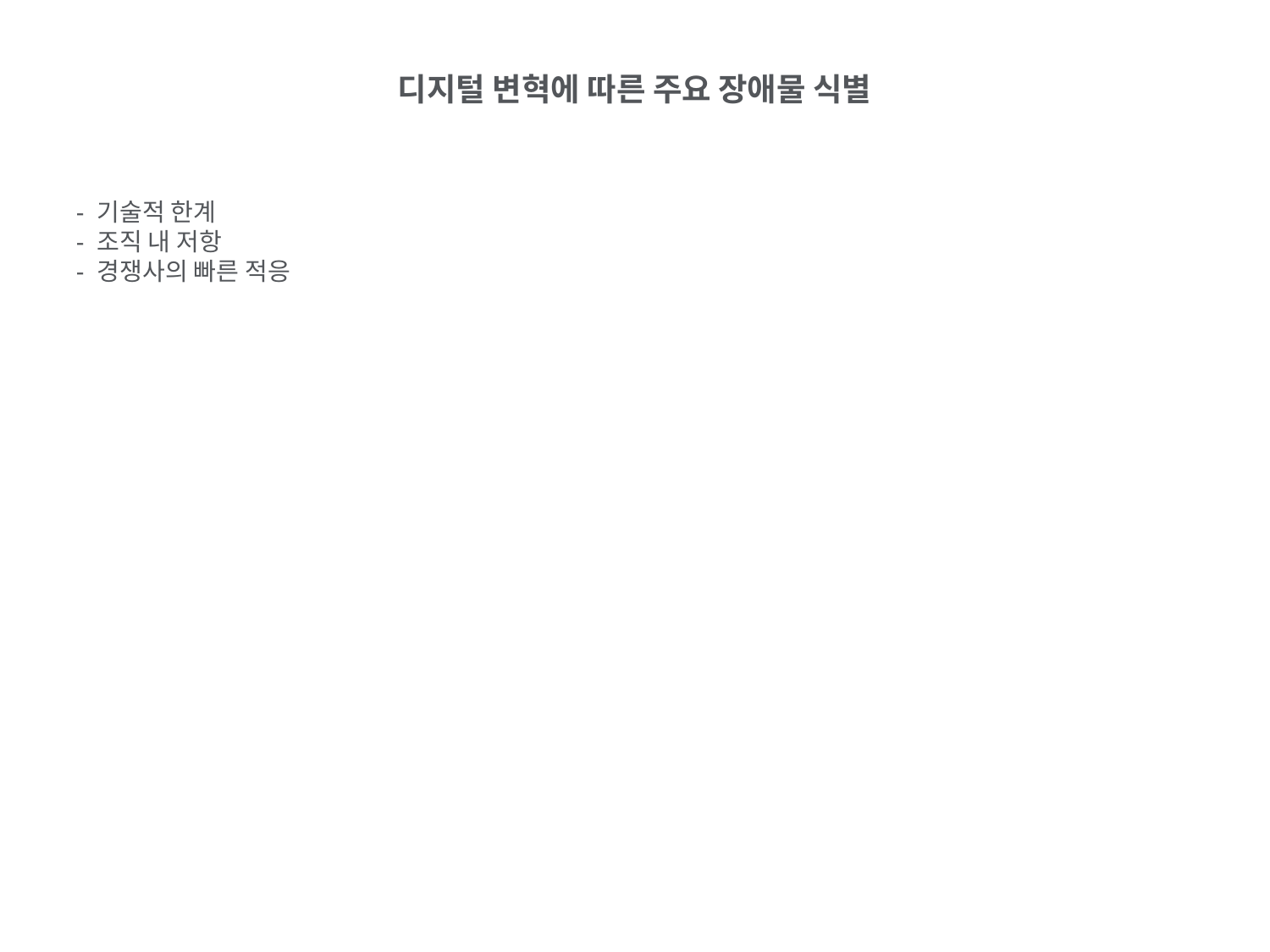

디지털 변혁에 따른 주요 장애물 식별
- 기술적 한계
- 조직 내 저항
- 경쟁사의 빠른 적응